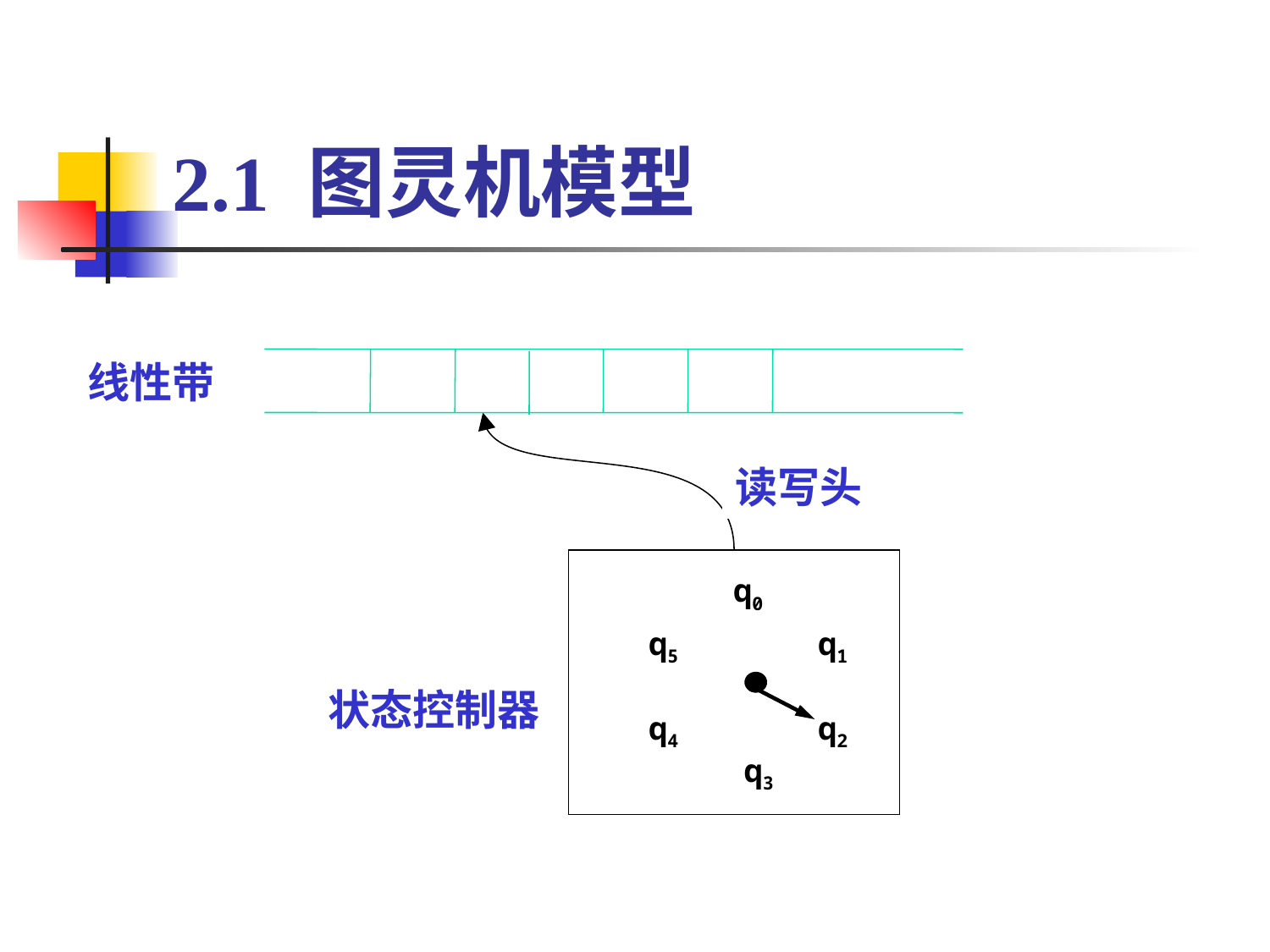

# 2.1 图灵机模型
线性带
读写头

q0
q5
q1
状态控制器

q4
q2
q3